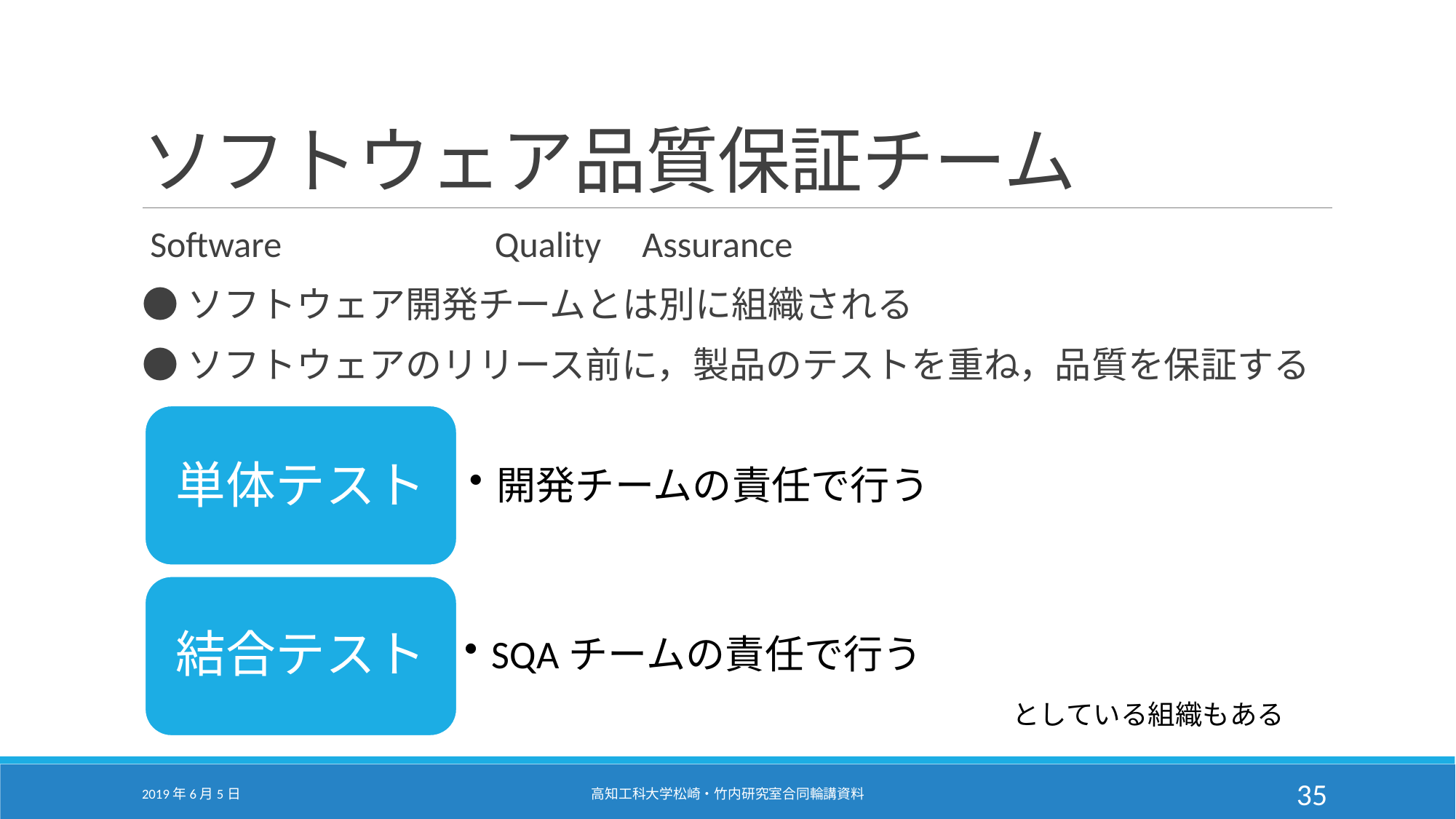

# ソフトウェア品質保証チーム
 Software                          Quality     Assurance
●ソフトウェア開発チームとは別に組織される
●ソフトウェアのリリース前に，製品のテストを重ね，品質を保証する

単体テスト
開発チームの責任で行う

結合テスト
SQAチームの責任で行う
としている組織もある
2019年6月5日
高知工科大学松崎・竹内研究室合同輪講資料
35